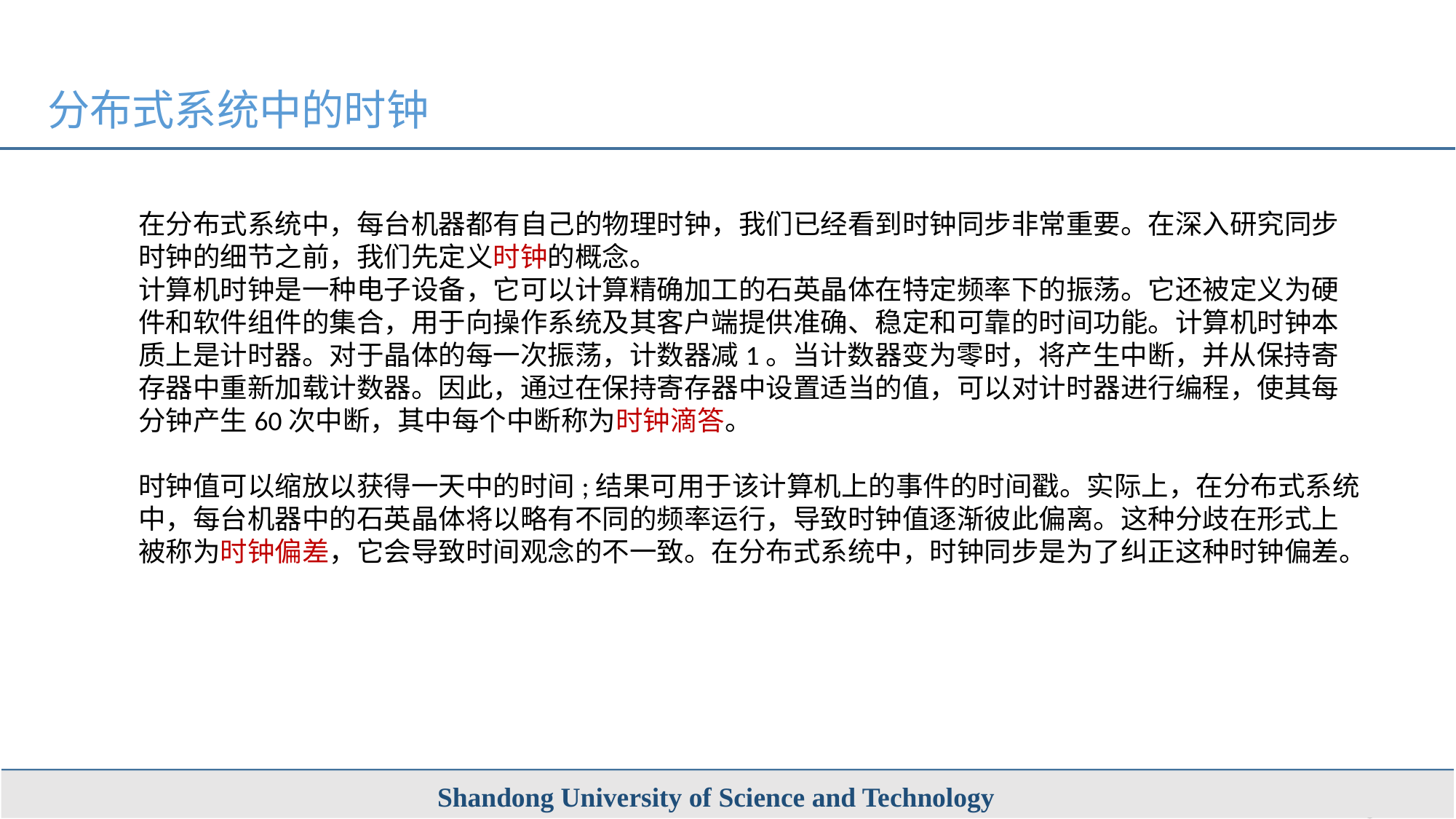

分布式系统中的时钟
在分布式系统中，每台机器都有自己的物理时钟，我们已经看到时钟同步非常重要。在深入研究同步时钟的细节之前，我们先定义时钟的概念。
计算机时钟是一种电子设备，它可以计算精确加工的石英晶体在特定频率下的振荡。它还被定义为硬件和软件组件的集合，用于向操作系统及其客户端提供准确、稳定和可靠的时间功能。计算机时钟本质上是计时器。对于晶体的每一次振荡，计数器减1。当计数器变为零时，将产生中断，并从保持寄存器中重新加载计数器。因此，通过在保持寄存器中设置适当的值，可以对计时器进行编程，使其每分钟产生60次中断，其中每个中断称为时钟滴答。

时钟值可以缩放以获得一天中的时间;结果可用于该计算机上的事件的时间戳。实际上，在分布式系统中，每台机器中的石英晶体将以略有不同的频率运行，导致时钟值逐渐彼此偏离。这种分歧在形式上被称为时钟偏差，它会导致时间观念的不一致。在分布式系统中，时钟同步是为了纠正这种时钟偏差。
8

Shandong University of Science and Technology
8
8